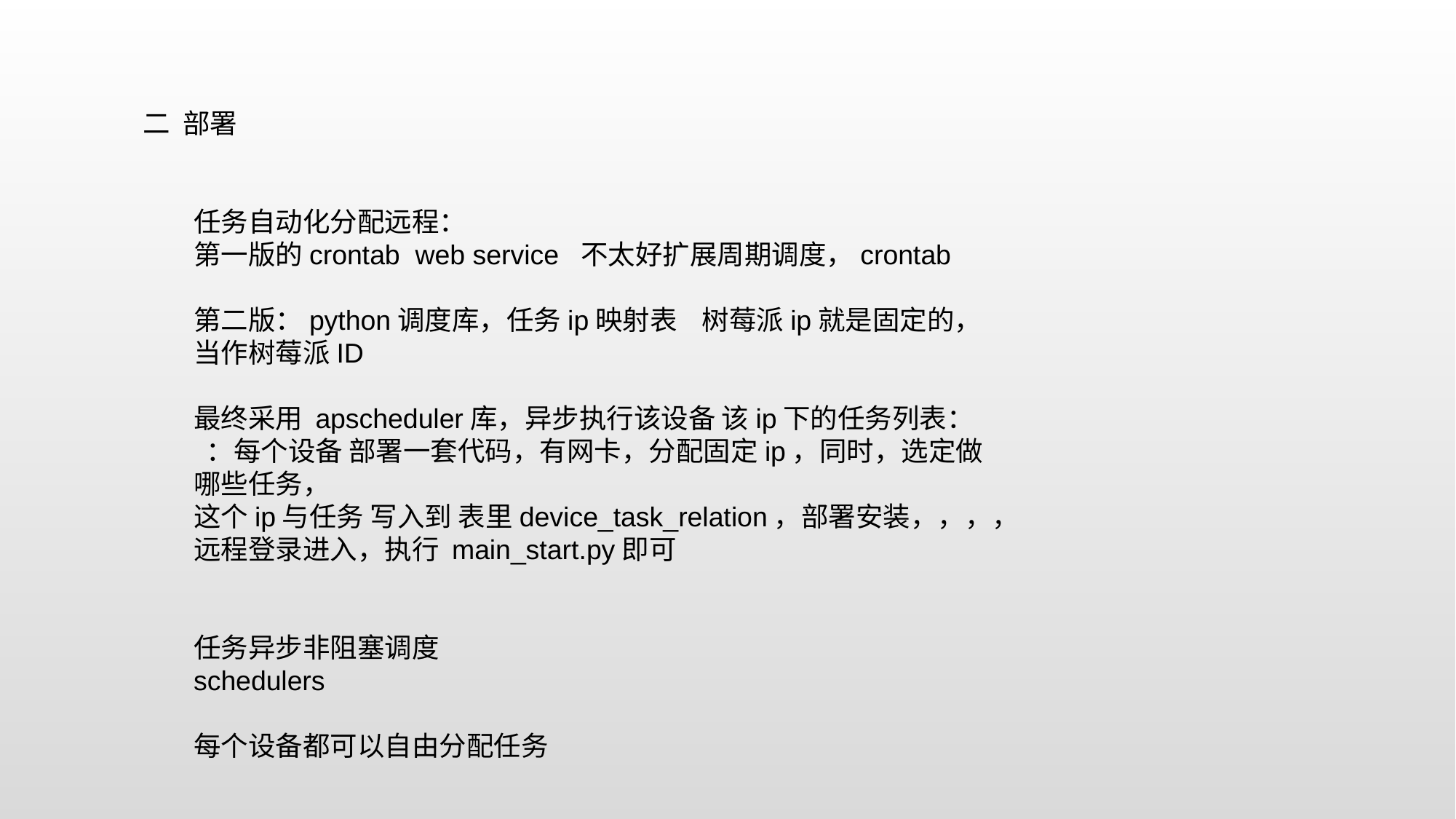

二  部署

任务自动化分配远程：
第一版的crontab  web service  不太好扩展周期调度，crontab

第二版：python调度库，任务ip映射表    树莓派ip就是固定的， 当作树莓派ID

最终采用 apscheduler库，异步执行该设备 该ip下的任务列表：
 ：每个设备 部署一套代码，有网卡，分配固定ip，同时，选定做哪些任务，
这个ip与任务 写入到 表里device_task_relation，部署安装，，，，远程登录进入，执行 main_start.py即可

任务异步非阻塞调度
schedulers

每个设备都可以自由分配任务